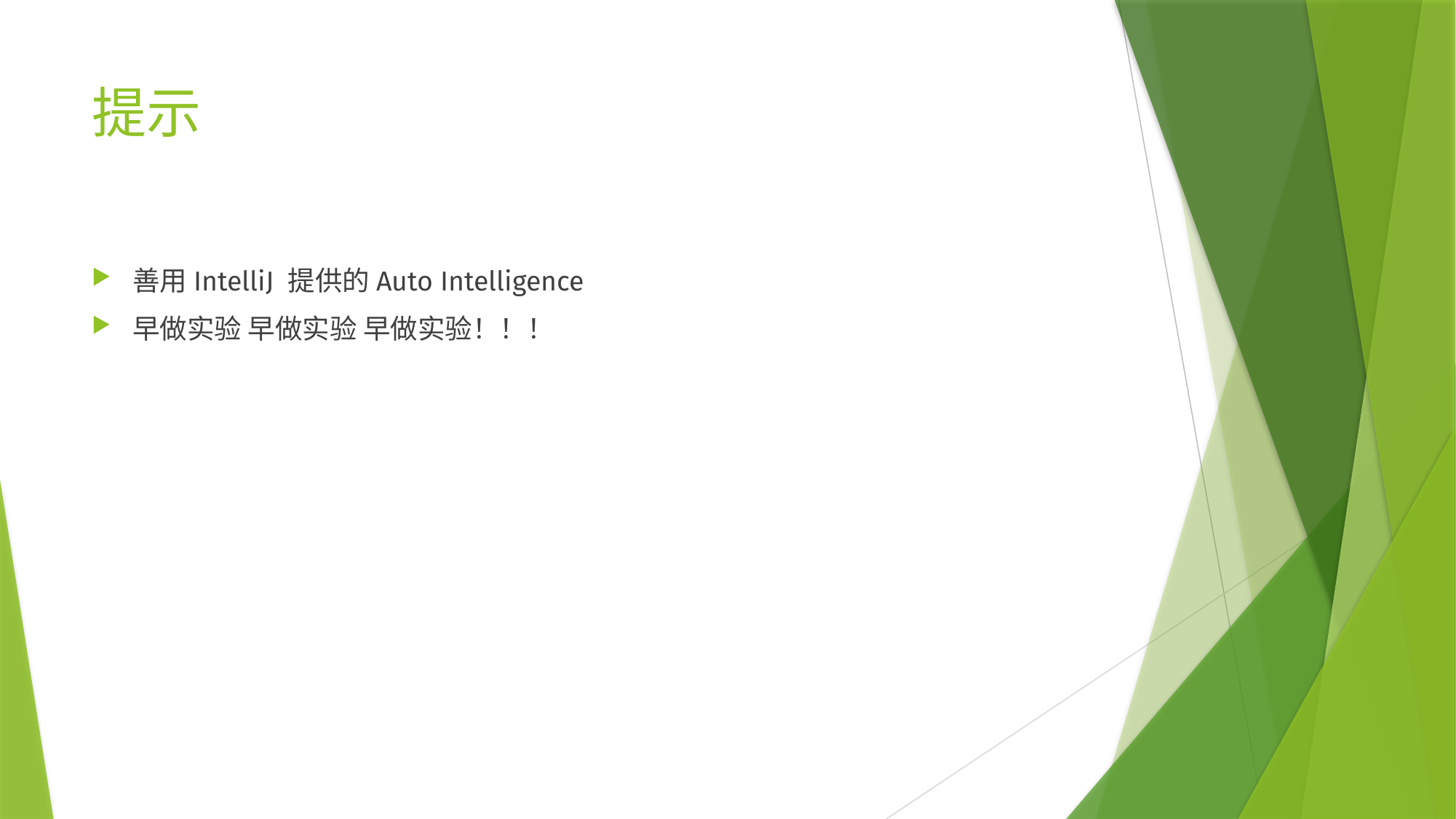

# 提示
善用IntelliJ 提供的Auto Intelligence
早做实验 早做实验 早做实验！！！